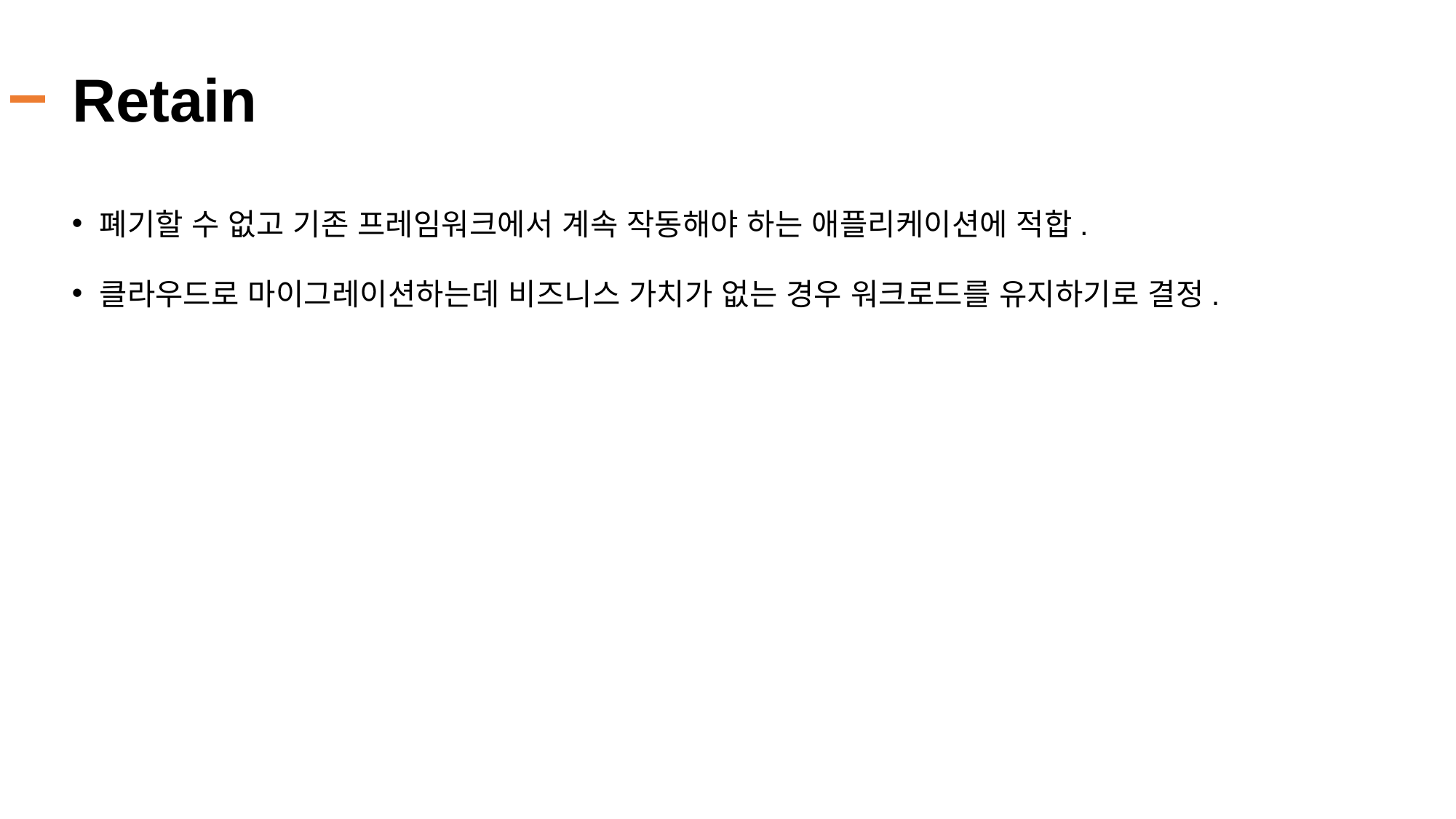

# Retain

폐기할 수 없고 기존 프레임워크에서 계속 작동해야 하는 애플리케이션에 적합.
클라우드로 마이그레이션하는데 비즈니스 가치가 없는 경우 워크로드를 유지하기로 결정.